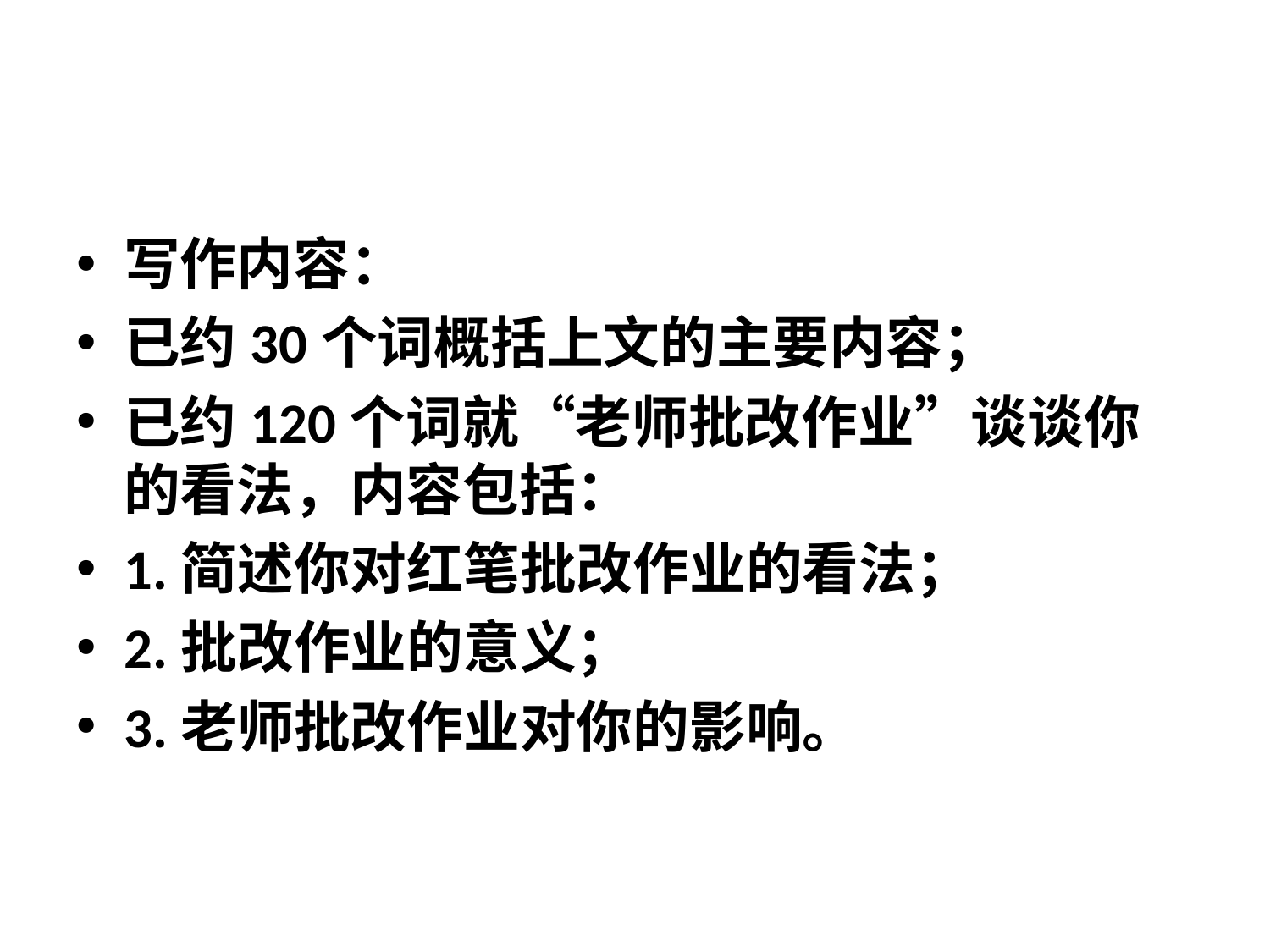

#
写作内容：
已约30个词概括上文的主要内容；
已约120个词就“老师批改作业”谈谈你的看法，内容包括：
1.简述你对红笔批改作业的看法；
2.批改作业的意义；
3.老师批改作业对你的影响。